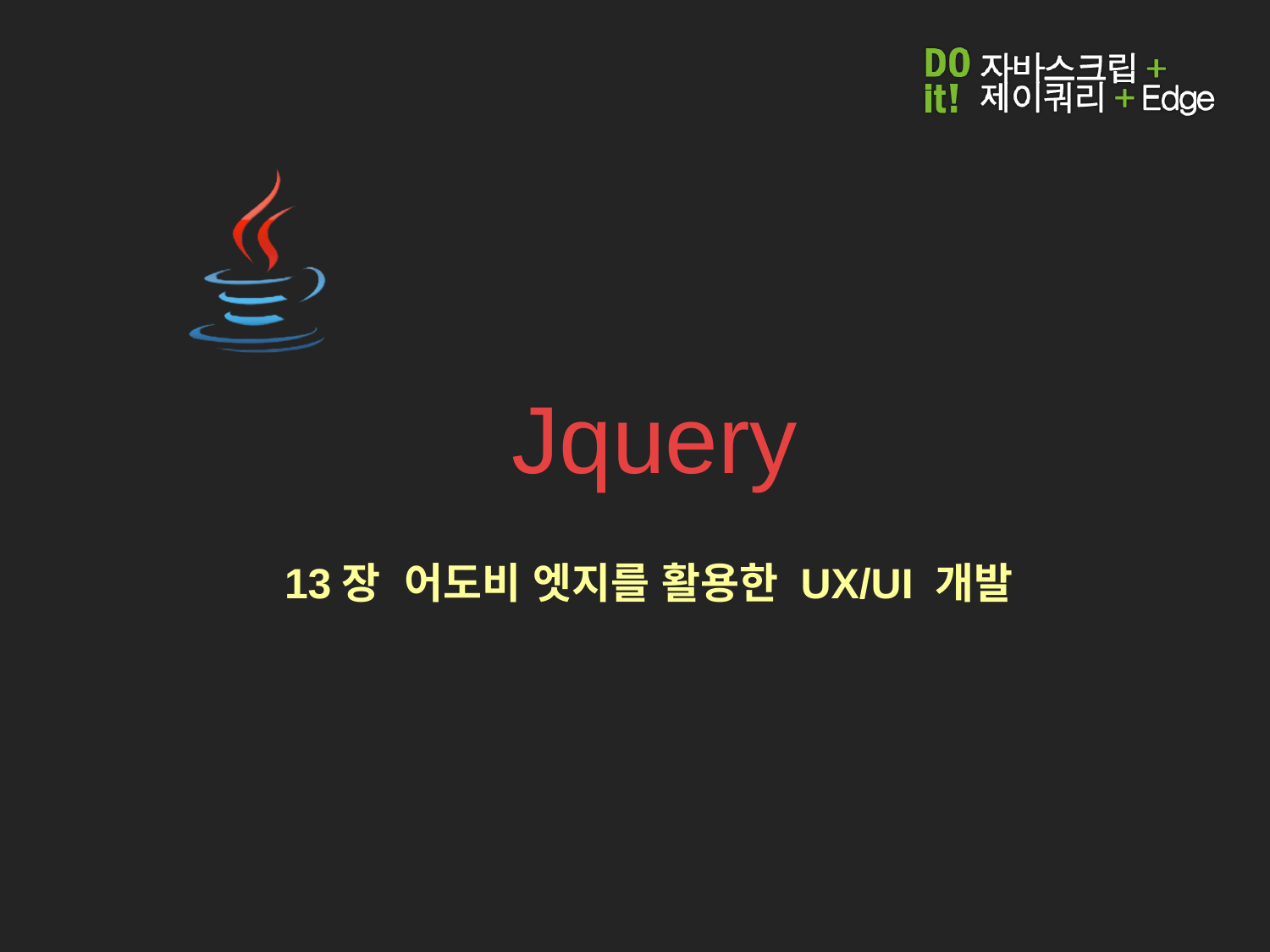

# Jquery
13장  어도비 엣지를 활용한 UX/UI 개발